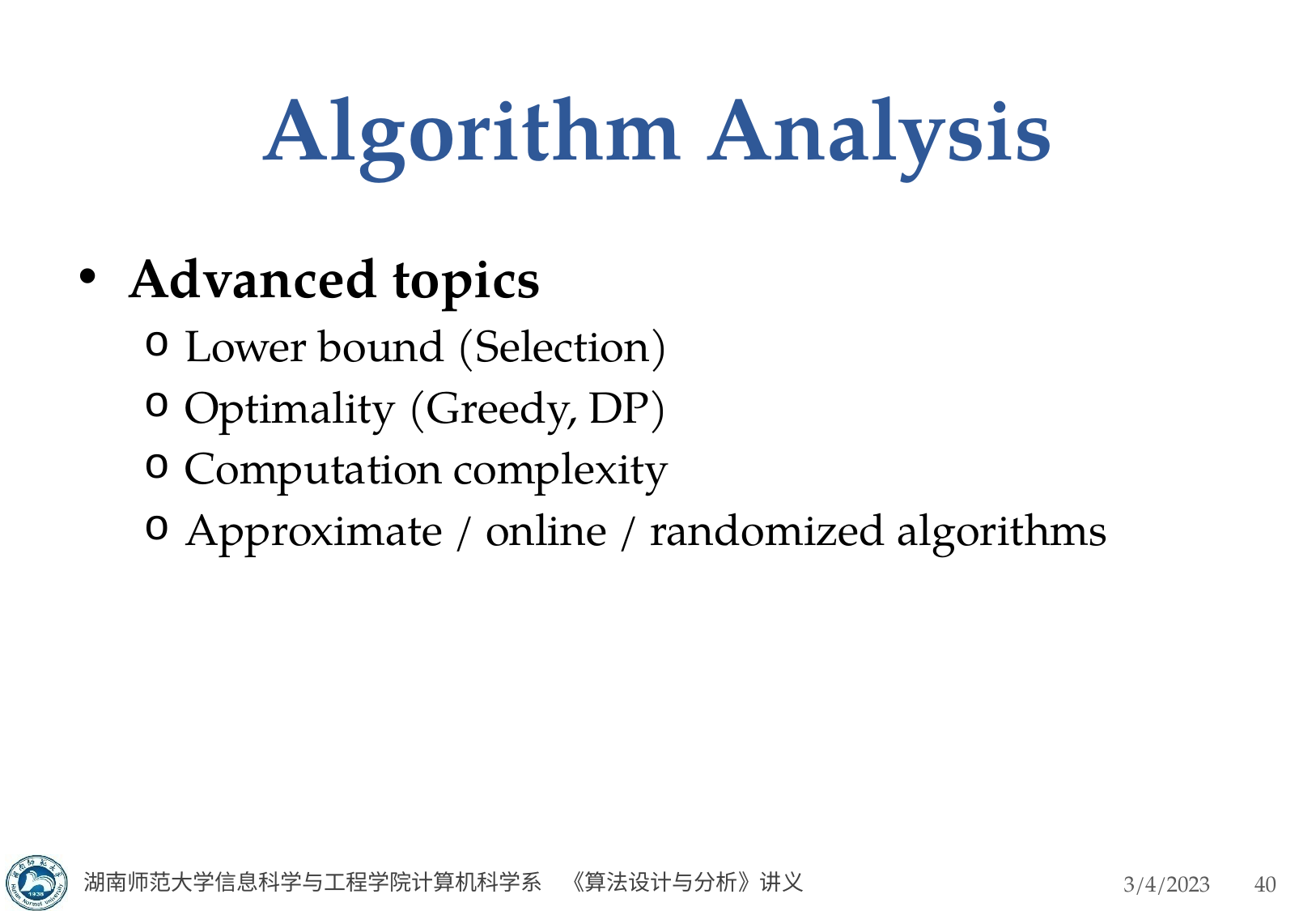

# Algorithm Analysis
Advanced topics
Lower bound (Selection)
Optimality (Greedy, DP)
Computation complexity
Approximate / online / randomized algorithms
湖南师范大学信息科学与工程学院计算机科学系   《算法设计与分析》讲义
3/4/2023
40